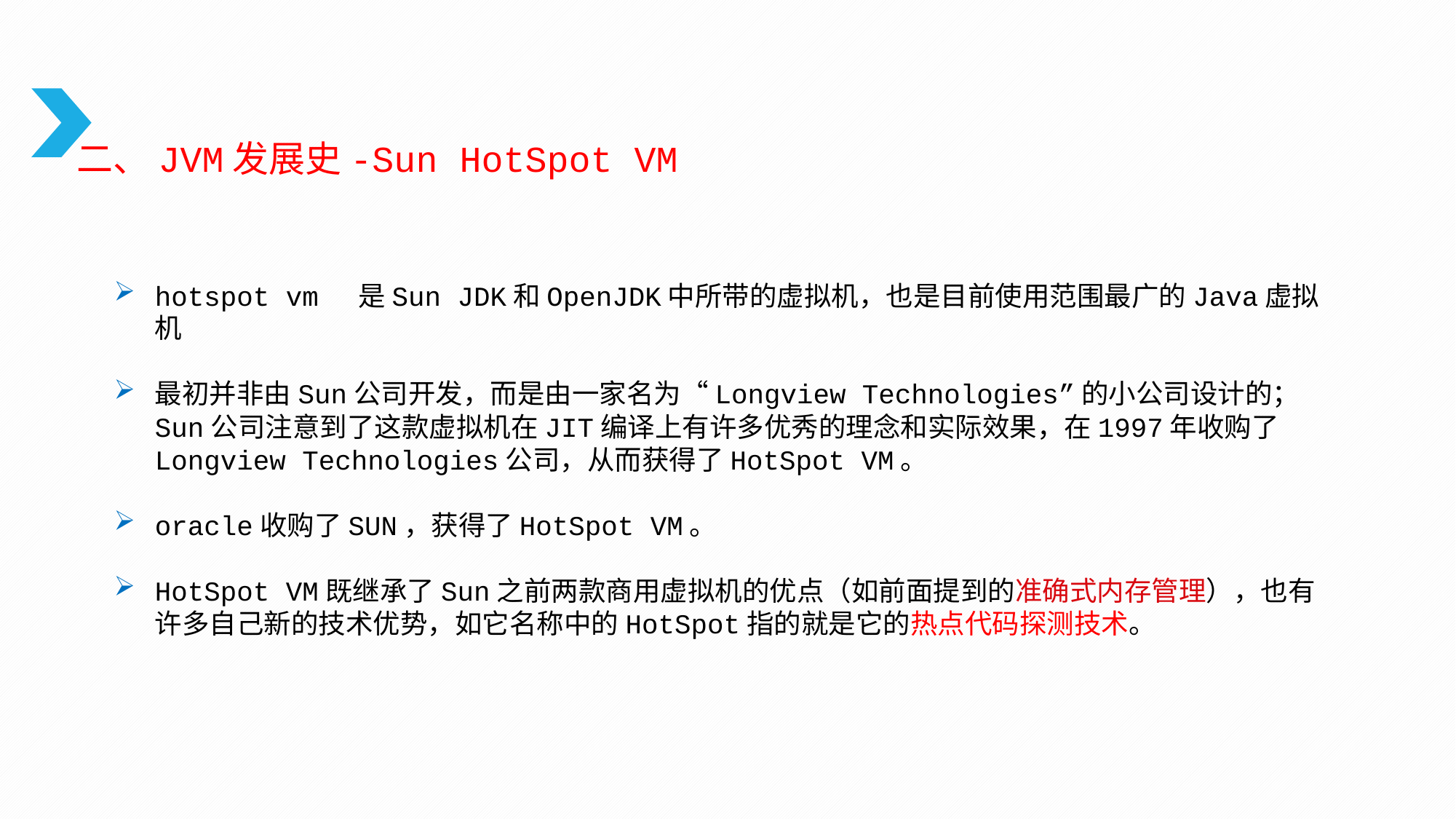

二、JVM发展史-Sun HotSpot VM
hotspot vm  是Sun JDK和OpenJDK中所带的虚拟机，也是目前使用范围最广的Java虚拟机

最初并非由Sun公司开发，而是由一家名为“Longview Technologies”的小公司设计的；Sun公司注意到了这款虚拟机在JIT编译上有许多优秀的理念和实际效果，在1997年收购了Longview Technologies公司，从而获得了HotSpot VM。

oracle收购了SUN，获得了HotSpot VM。

HotSpot VM既继承了Sun之前两款商用虚拟机的优点（如前面提到的准确式内存管理），也有许多自己新的技术优势，如它名称中的HotSpot指的就是它的热点代码探测技术。